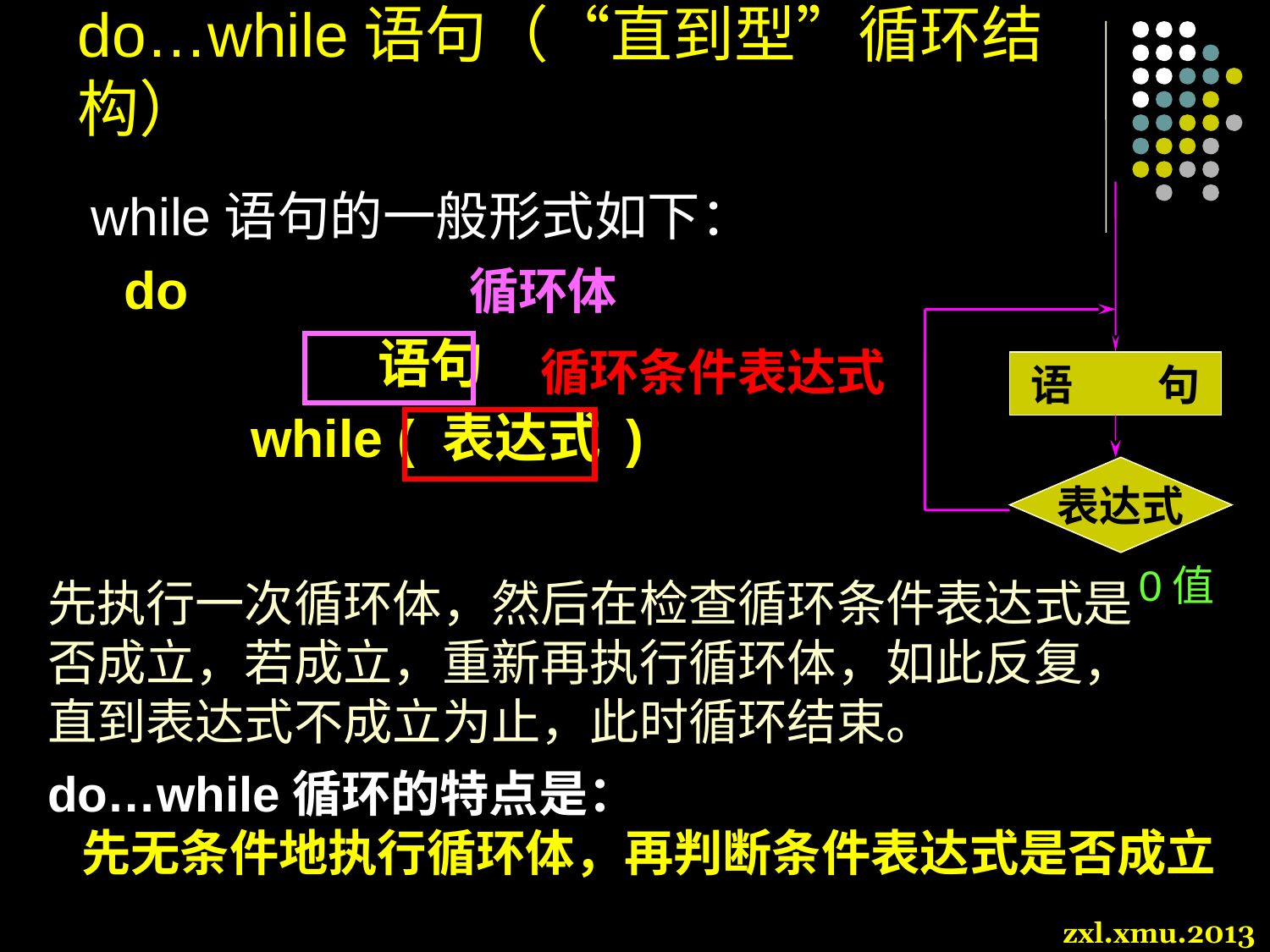

# do…while语句（“直到型”循环结构）
 while语句的一般形式如下：
   	do
			语句
		while ( 表达式 )

语	句
循环体

循环条件表达式

表达式
0值
先执行一次循环体，然后在检查循环条件表达式是否成立，若成立，重新再执行循环体，如此反复，直到表达式不成立为止，此时循环结束。
do…while循环的特点是：
  先无条件地执行循环体，再判断条件表达式是否成立